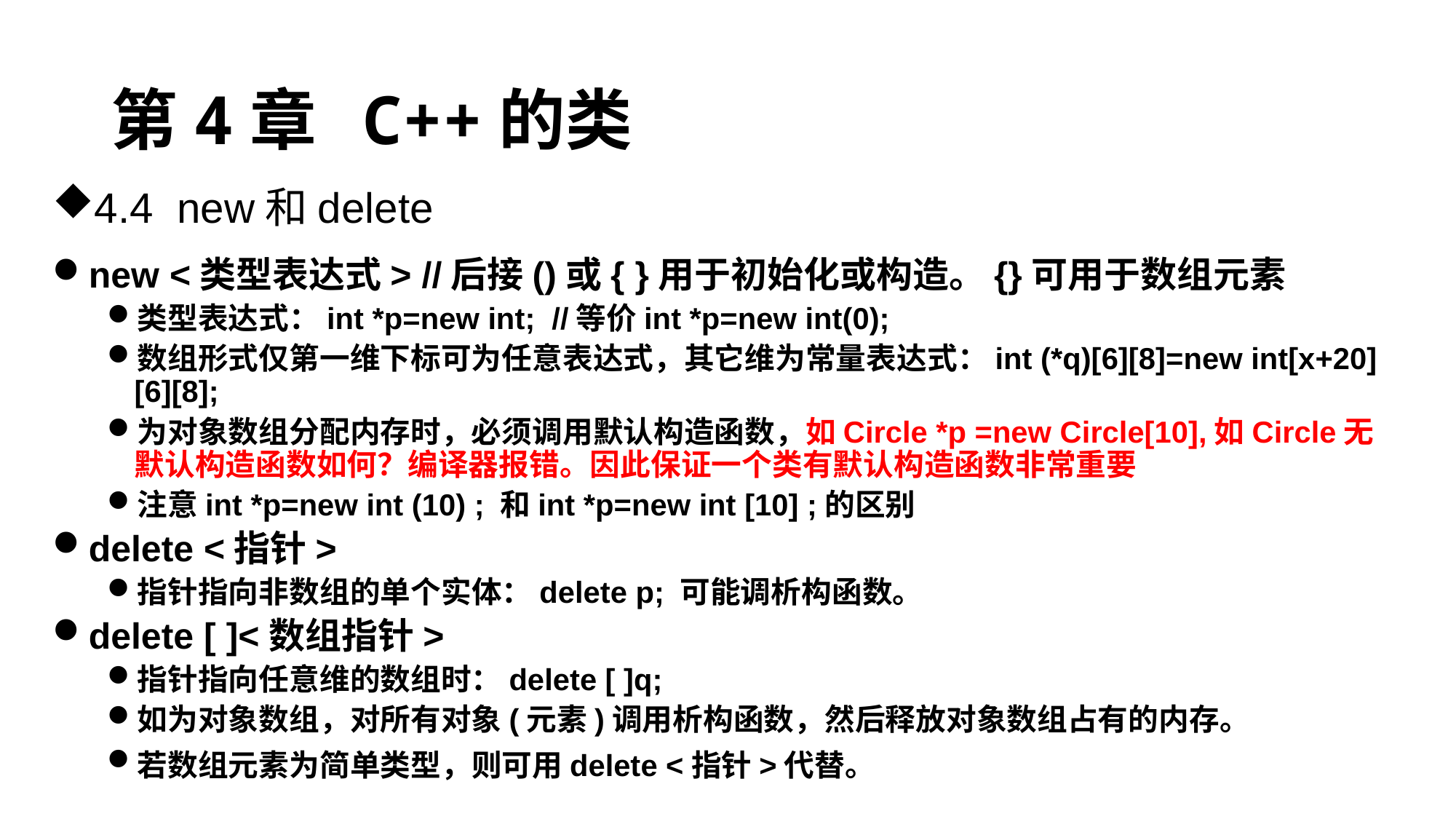

# 第4章  C++的类
4.4  new和delete
new <类型表达式> //后接()或{ }用于初始化或构造。{}可用于数组元素
类型表达式：int *p=new int;  //等价int *p=new int(0);
数组形式仅第一维下标可为任意表达式，其它维为常量表达式：int (*q)[6][8]=new int[x+20][6][8];
为对象数组分配内存时，必须调用默认构造函数，如Circle *p =new Circle[10],如Circle无默认构造函数如何？编译器报错。因此保证一个类有默认构造函数非常重要
注意int *p=new int (10) ; 和int *p=new int [10] ;的区别
delete <指针>
指针指向非数组的单个实体：delete p; 可能调析构函数。
delete [ ]<数组指针>
指针指向任意维的数组时：delete [ ]q;
如为对象数组，对所有对象(元素)调用析构函数，然后释放对象数组占有的内存。
若数组元素为简单类型，则可用delete <指针>代替。